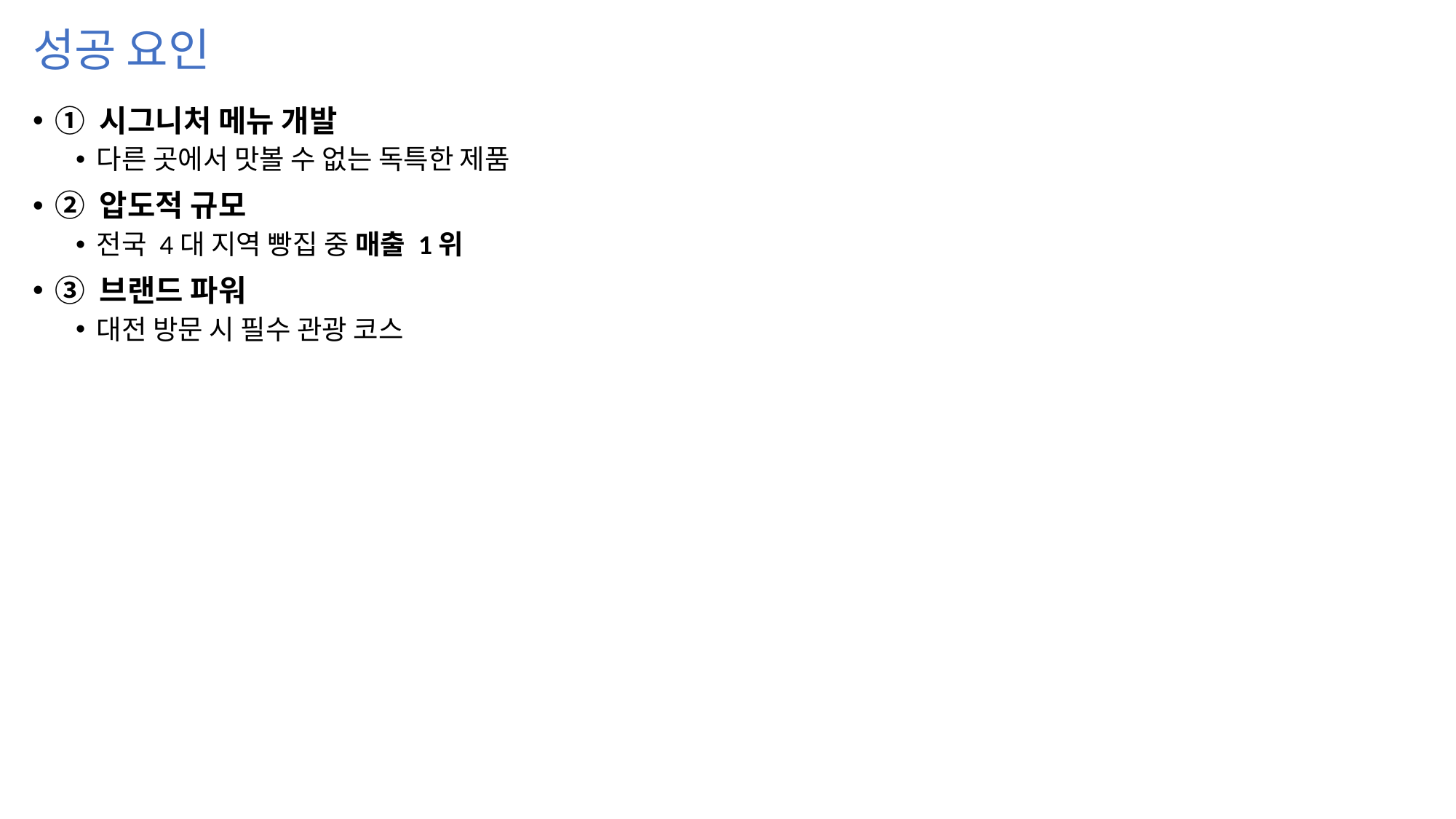

# 성공 요인
① 시그니처 메뉴 개발
다른 곳에서 맛볼 수 없는 독특한 제품
② 압도적 규모
전국 4대 지역 빵집 중 매출 1위
③ 브랜드 파워
대전 방문 시 필수 관광 코스